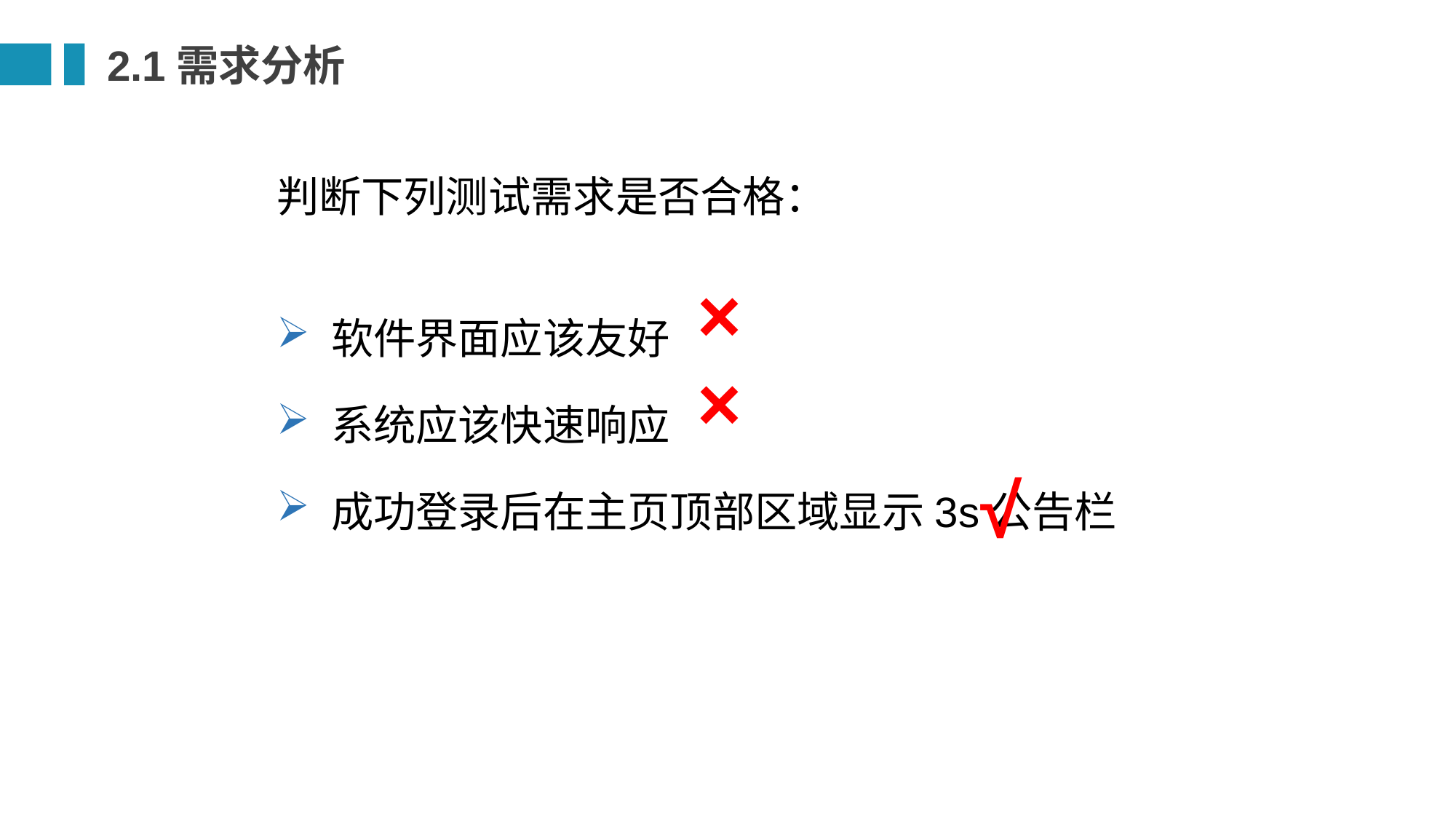

2.1需求分析

判断下列测试需求是否合格：
×
软件界面应该友好
系统应该快速响应
成功登录后在主页顶部区域显示3s公告栏
×
√️
39